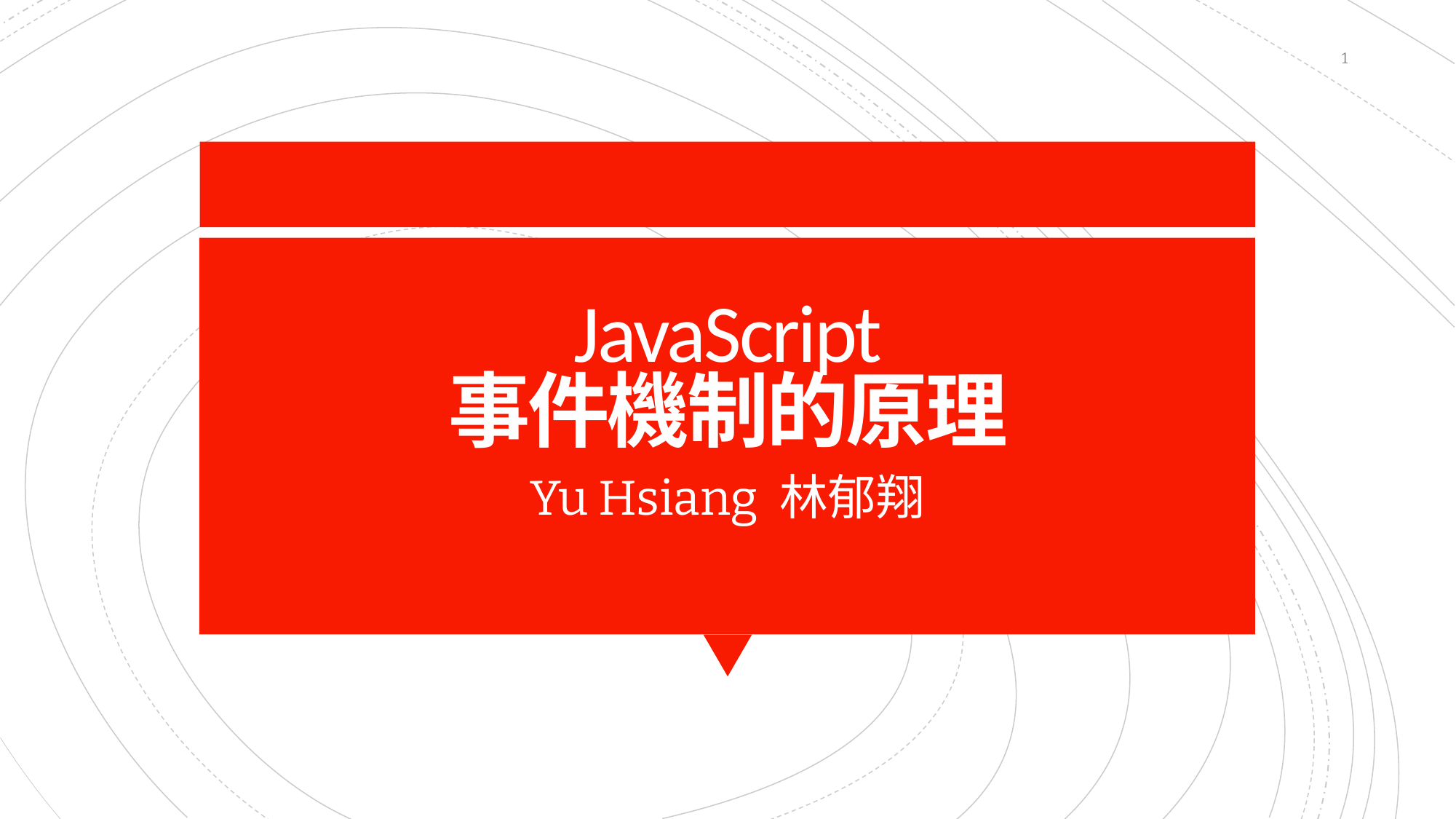

1
# JavaScript 事件機制的原理
Yu Hsiang 林郁翔